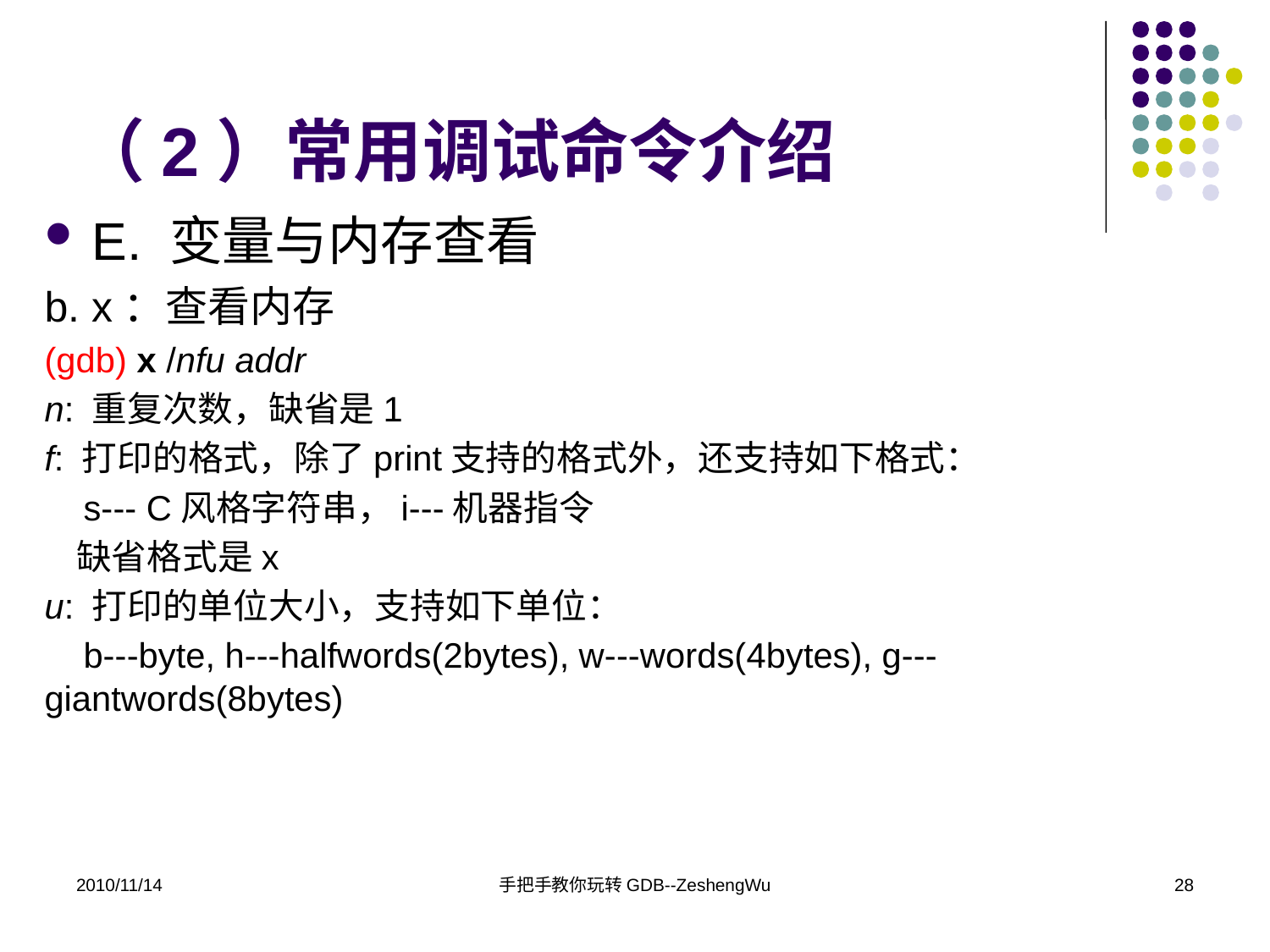

# （2）常用调试命令介绍
E. 变量与内存查看
b. x：查看内存
(gdb) x /nfu addr
n: 重复次数，缺省是1
f: 打印的格式，除了print支持的格式外，还支持如下格式：
    s--- C风格字符串，i---机器指令
   缺省格式是x
u: 打印的单位大小，支持如下单位：
    b---byte, h---halfwords(2bytes), w---words(4bytes), g---giantwords(8bytes)

2010/11/14
手把手教你玩转GDB--ZeshengWu
28